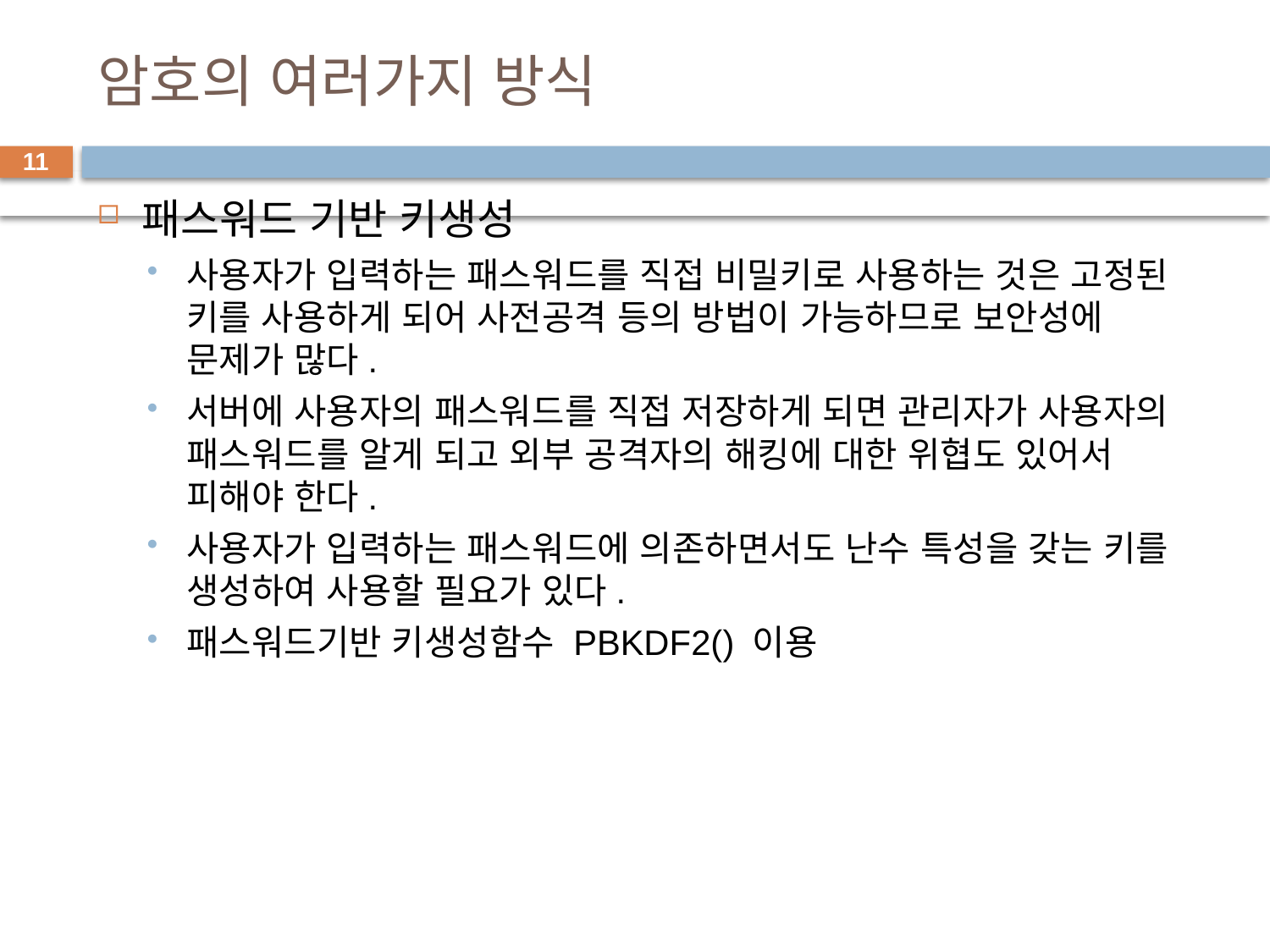

# 암호의 여러가지 방식
11
패스워드 기반 키생성
사용자가 입력하는 패스워드를 직접 비밀키로 사용하는 것은 고정된 키를 사용하게 되어 사전공격 등의 방법이 가능하므로 보안성에 문제가 많다.
서버에 사용자의 패스워드를 직접 저장하게 되면 관리자가 사용자의 패스워드를 알게 되고 외부 공격자의 해킹에 대한 위협도 있어서 피해야 한다.
사용자가 입력하는 패스워드에 의존하면서도 난수 특성을 갖는 키를 생성하여 사용할 필요가 있다.
패스워드기반 키생성함수 PBKDF2() 이용